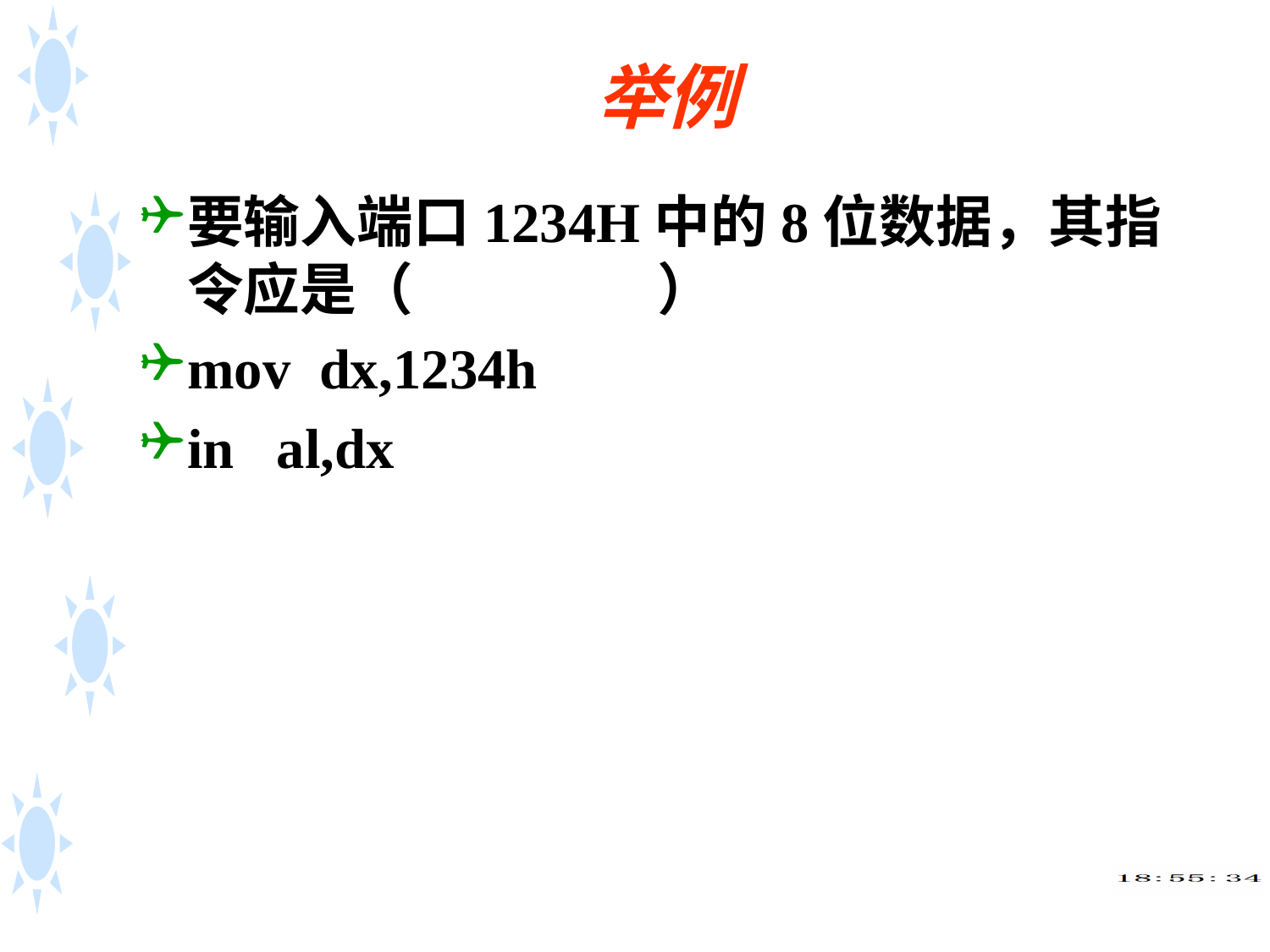

# 举例
要输入端口1234H中的8位数据，其指令应是（                   ）
mov  dx,1234h
in   al,dx